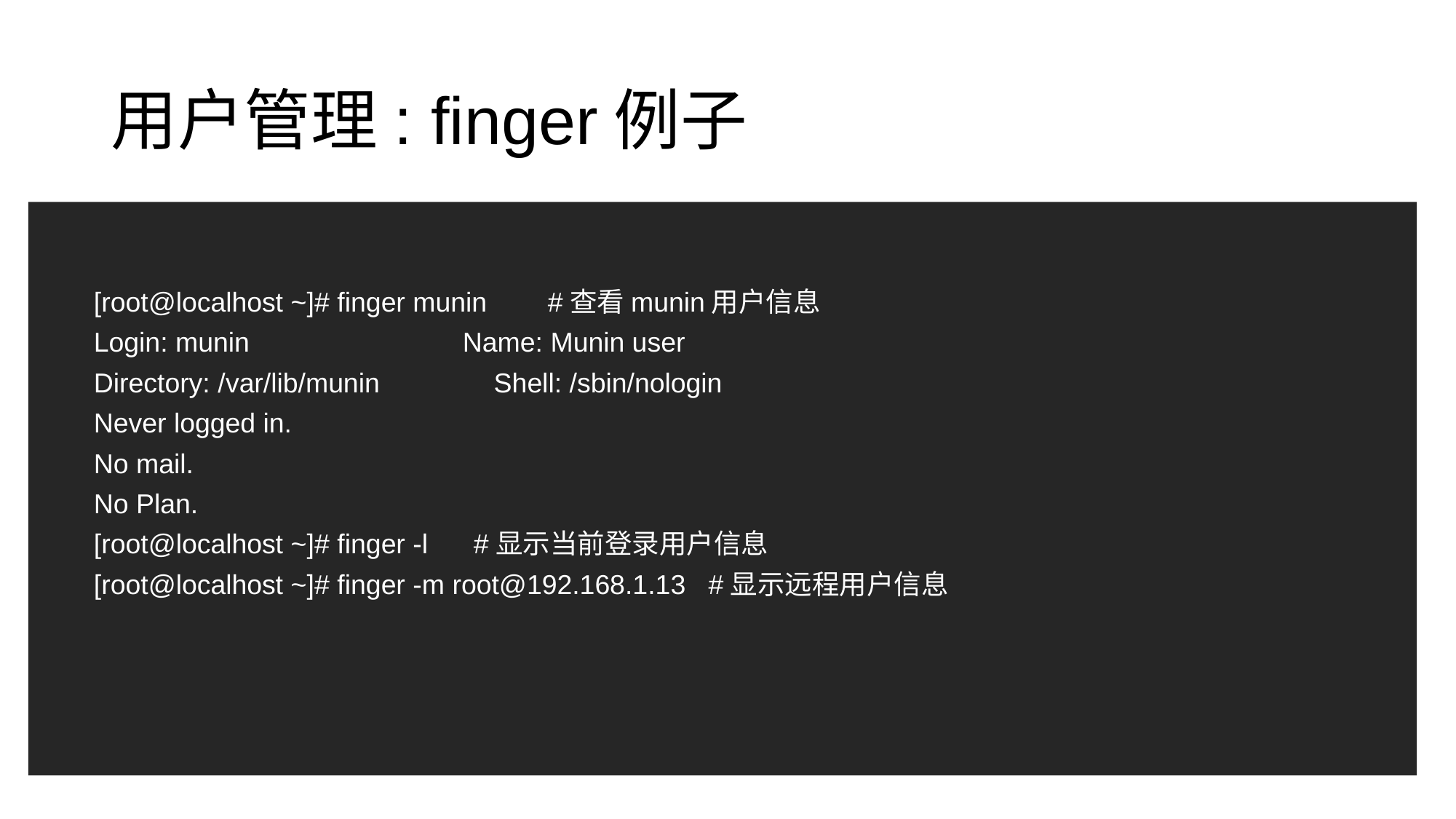

# 用户管理: finger例子

[root@localhost ~]# finger munin        #查看munin用户信息
Login: munin                            Name: Munin user
Directory: /var/lib/munin               Shell: /sbin/nologin
Never logged in.
No mail.
No Plan.
[root@localhost ~]# finger -l      #显示当前登录用户信息
[root@localhost ~]# finger -m root@192.168.1.13   #显示远程用户信息